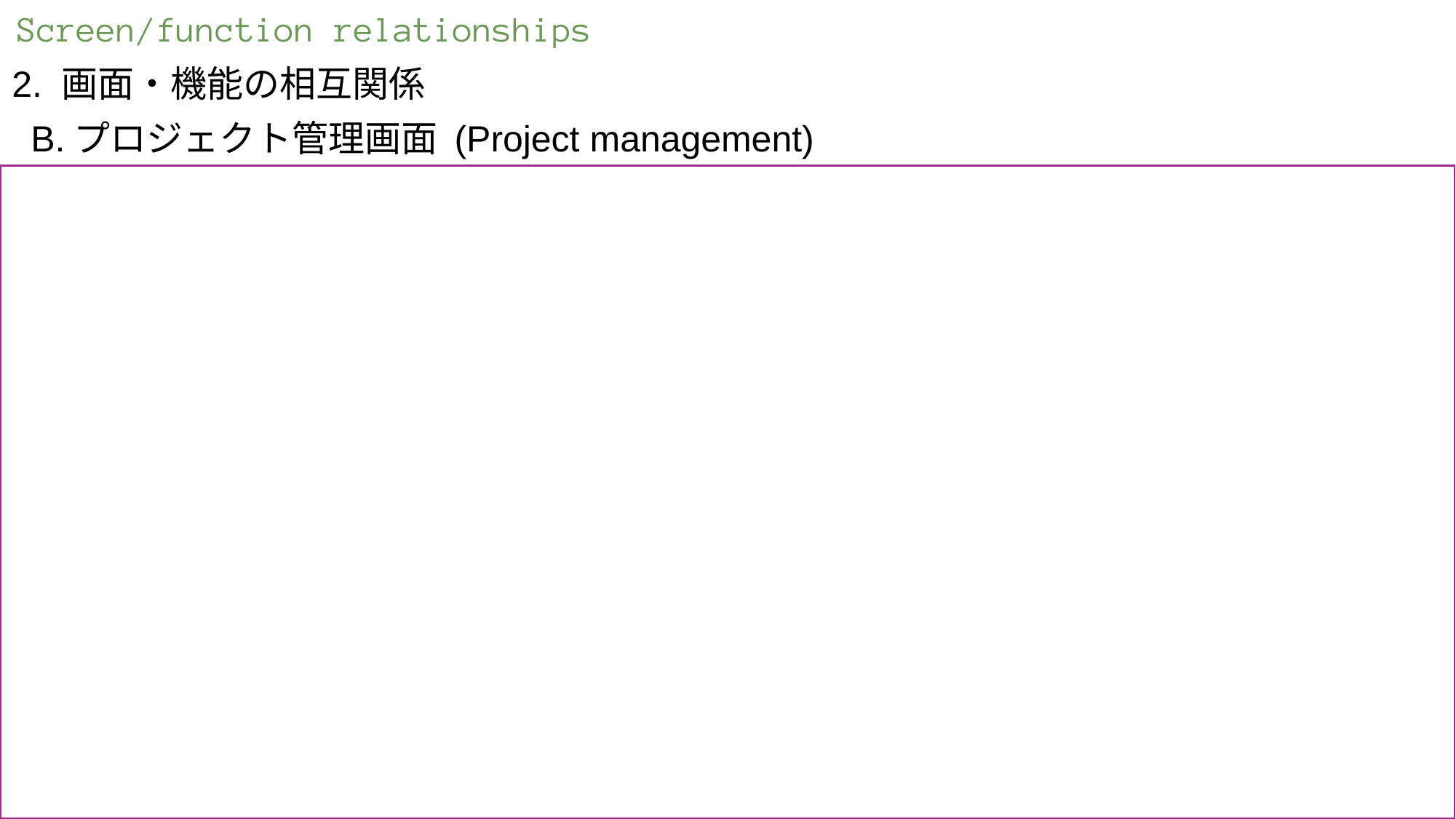

Screen/function relationships
2. 画面・機能の相互関係
B.プロジェクト管理画面 (Project management)